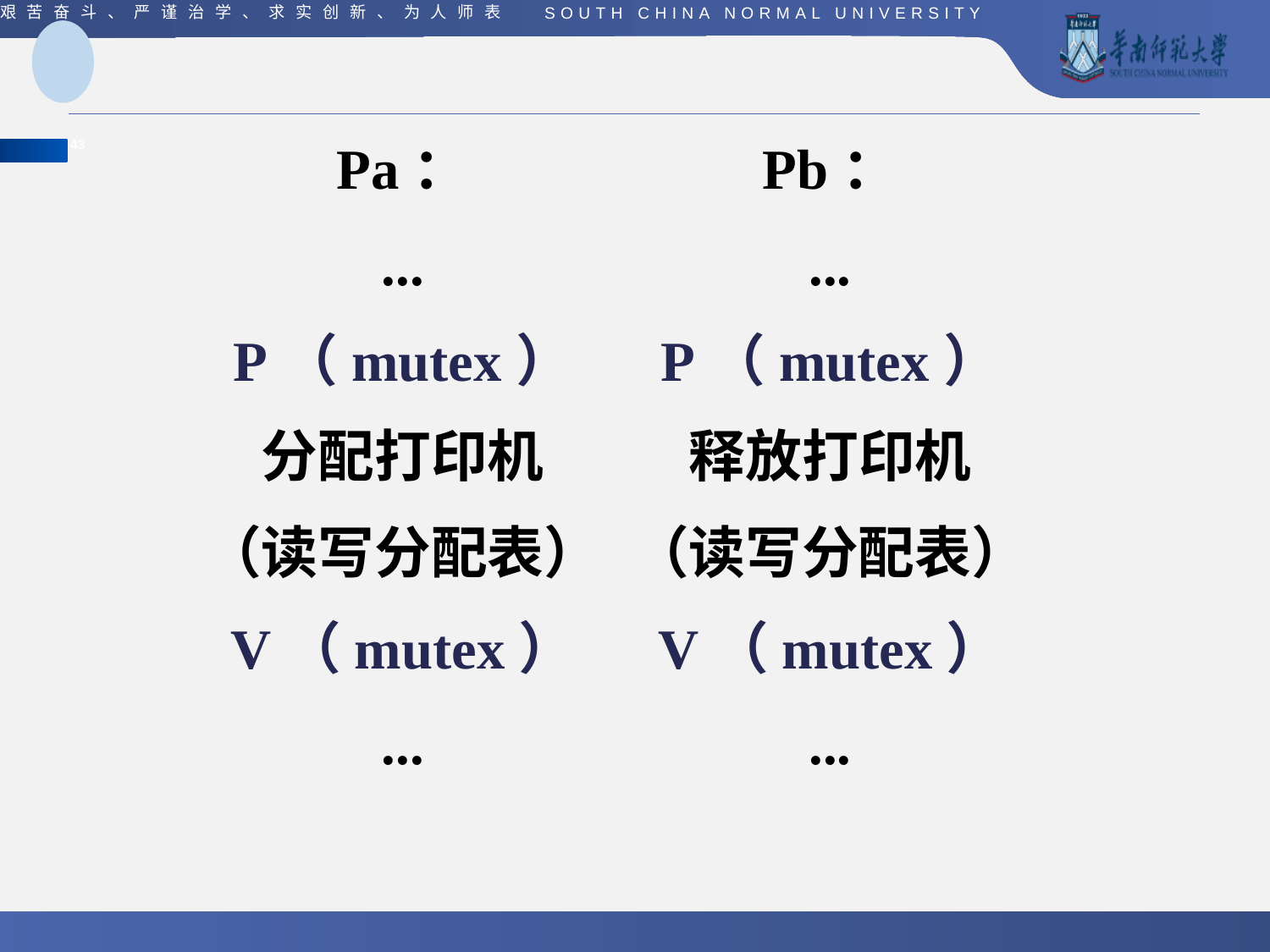

Pa：
...
P（mutex）
分配打印机
（读写分配表）
V（mutex）
...

Pb：
...
P（mutex）
释放打印机
（读写分配表）
V（mutex）
...

43